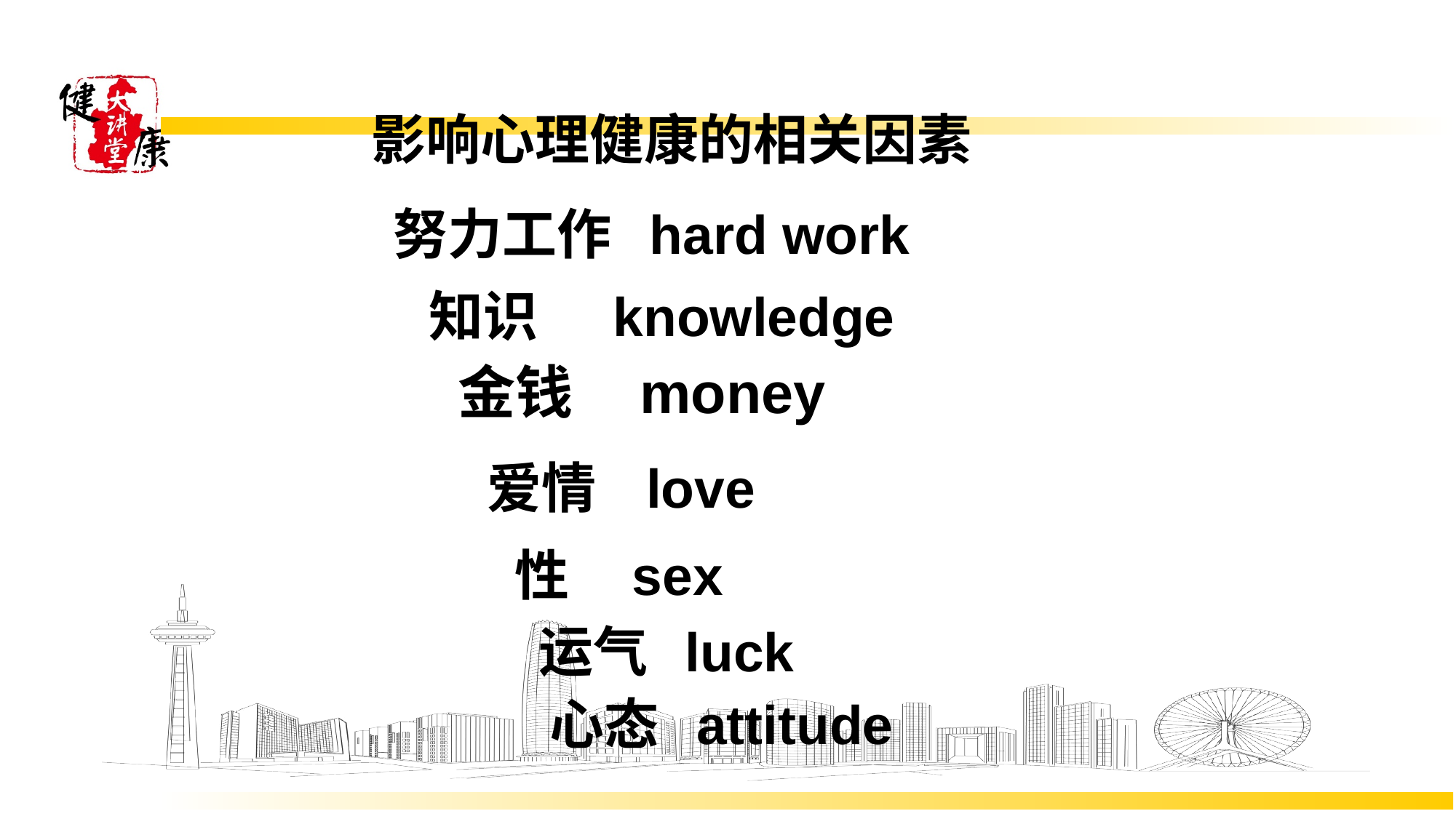

影响心理健康的相关因素
努力工作  hard work
知识     knowledge
# 金钱    money
爱情   love
性    sex
运气  luck
心态  attitude